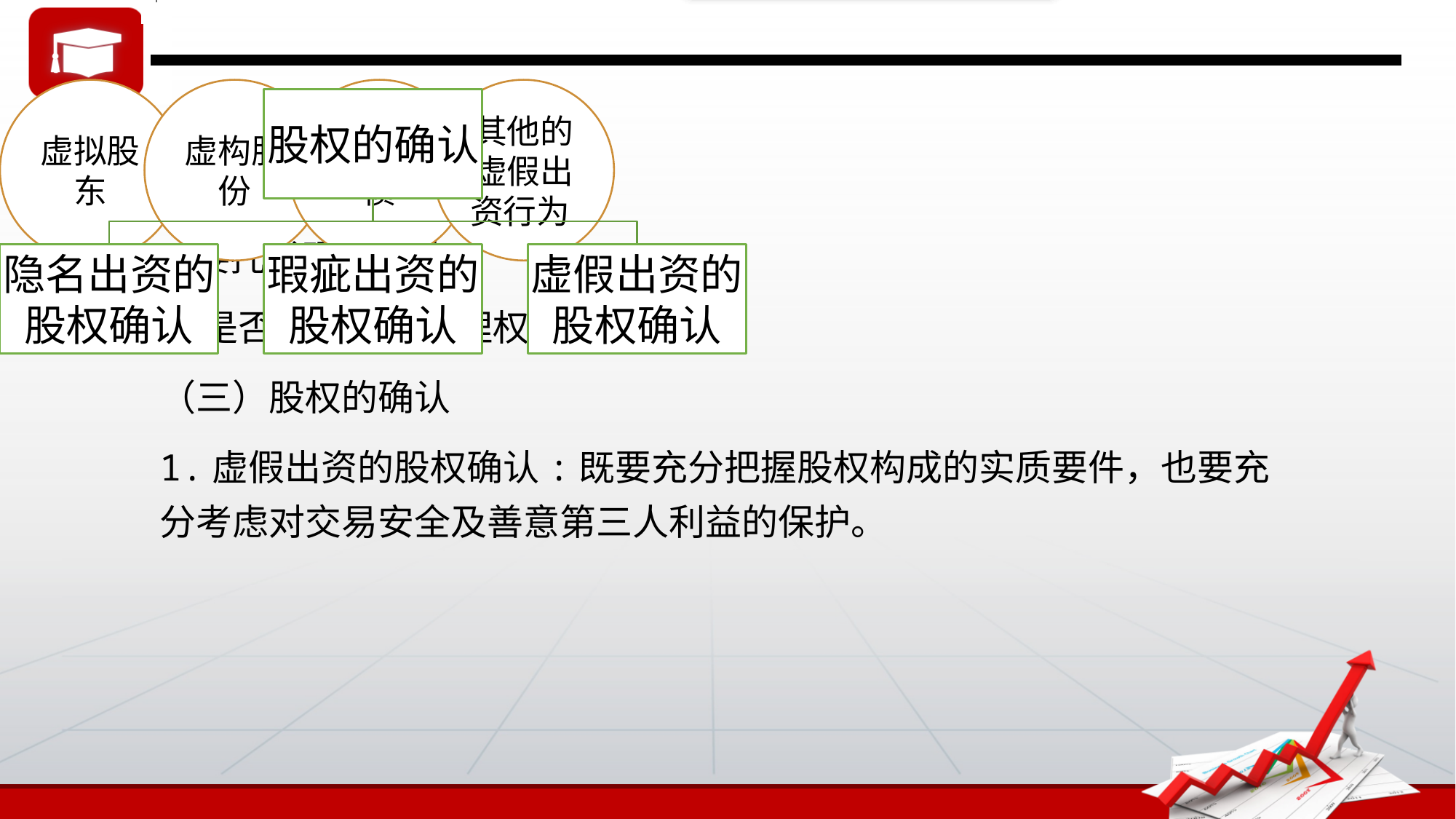

（二）股权的行使
亲自行使
委托代理人行使
是否允许招揽代理权？
（三）股权的确认
1.虚假出资的股权确认:既要充分把握股权构成的实质要件，也要充分考虑对交易安全及善意第三人利益的保护。
股权的确认
虚假出资的股权确认
瑕疵出资的股权确认
隐名出资的股权确认
虚拟股东
虚构股份
虚资实债
其他的虚假出资行为